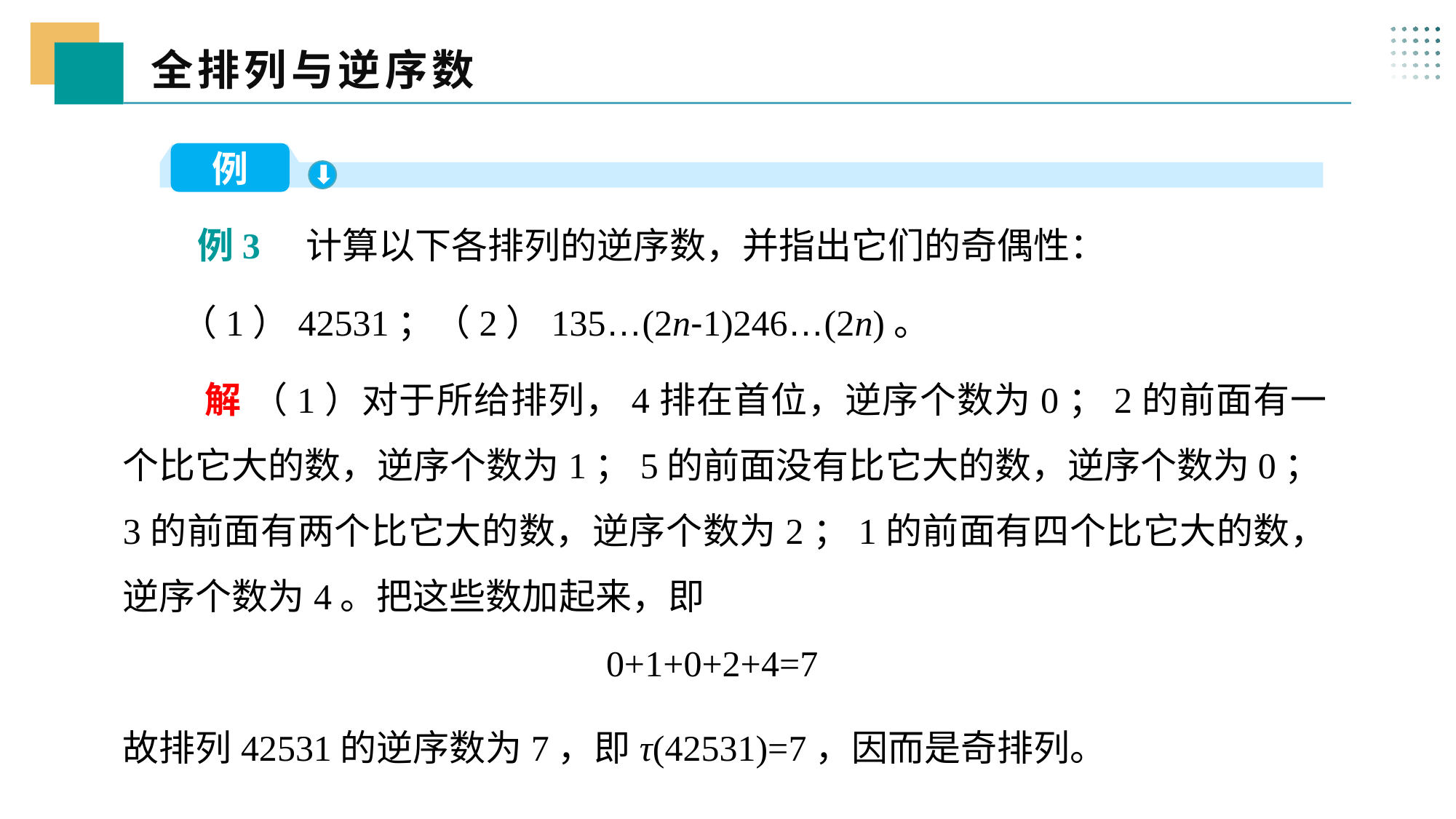

全排列与逆序数
 一、

例

        例3    计算以下各排列的逆序数，并指出它们的奇偶性：
      （1）42531；（2）135…(2n-1)246…(2n)。
        解 （1）对于所给排列，4排在首位，逆序个数为0；2的前面有一个比它大的数，逆序个数为1；5的前面没有比它大的数，逆序个数为0；3的前面有两个比它大的数，逆序个数为2；1的前面有四个比它大的数，逆序个数为4。把这些数加起来，即
0+1+0+2+4=7
故排列42531的逆序数为7，即τ(42531)=7，因而是奇排列。